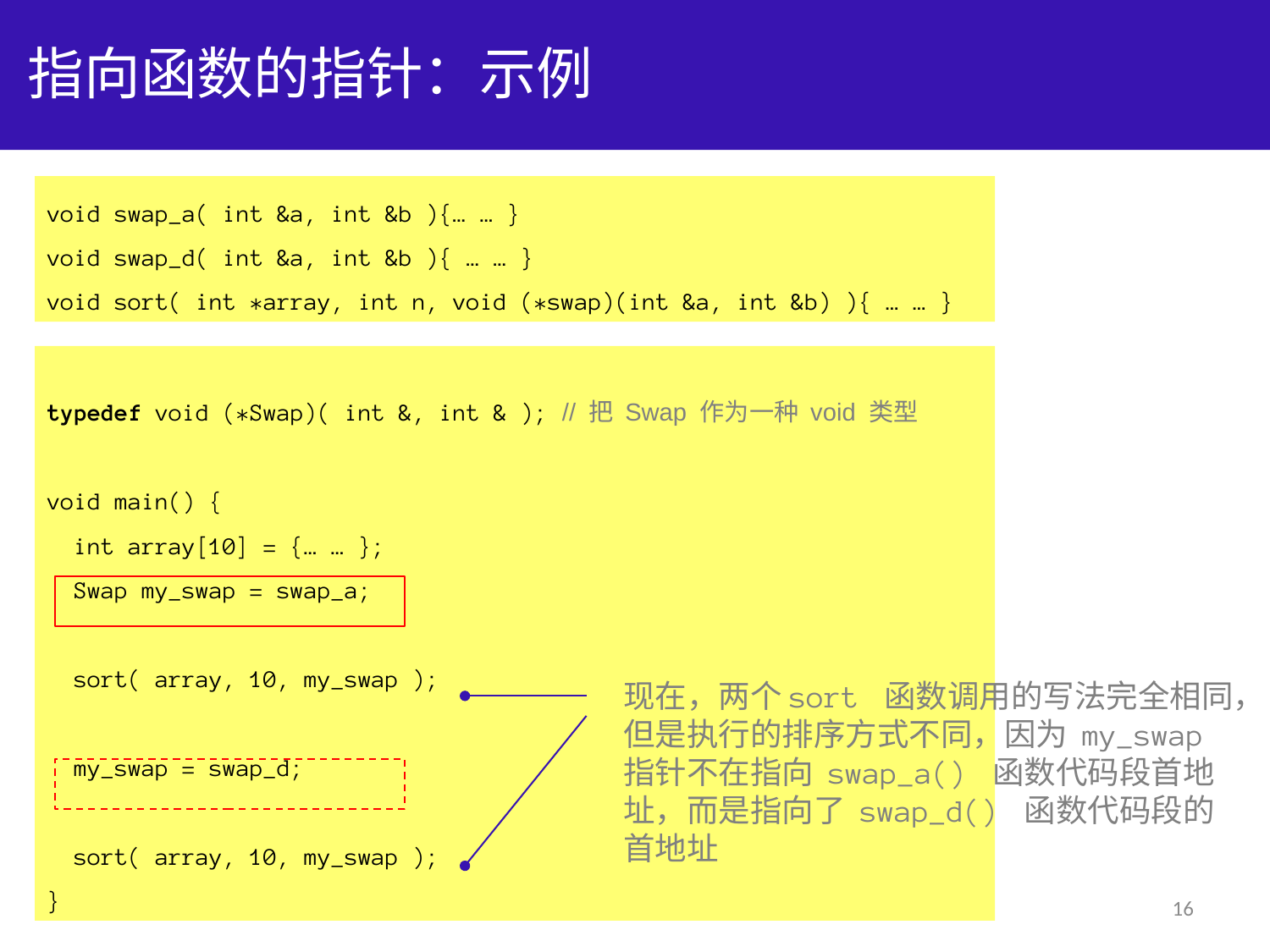

# 指向函数的指针：示例
void swap_a( int &a, int &b ){… … }
void swap_d( int &a, int &b ){ … … }
void sort( int *array, int n, void (*swap)(int &a, int &b) ){ … … }

typedef void (*Swap)( int &, int & ); // 把 Swap 作为一种 void 类型

void main() {
  int array[10] = {… … };
  Swap my_swap = swap_a;

  sort( array, 10, my_swap );

  my_swap = swap_d;

  sort( array, 10, my_swap );
}

现在，两个sort 函数调用的写法完全相同，
但是执行的排序方式不同，因为 my_swap
指针不在指向 swap_a() 函数代码段首地
址，而是指向了 swap_d() 函数代码段的
首地址

16